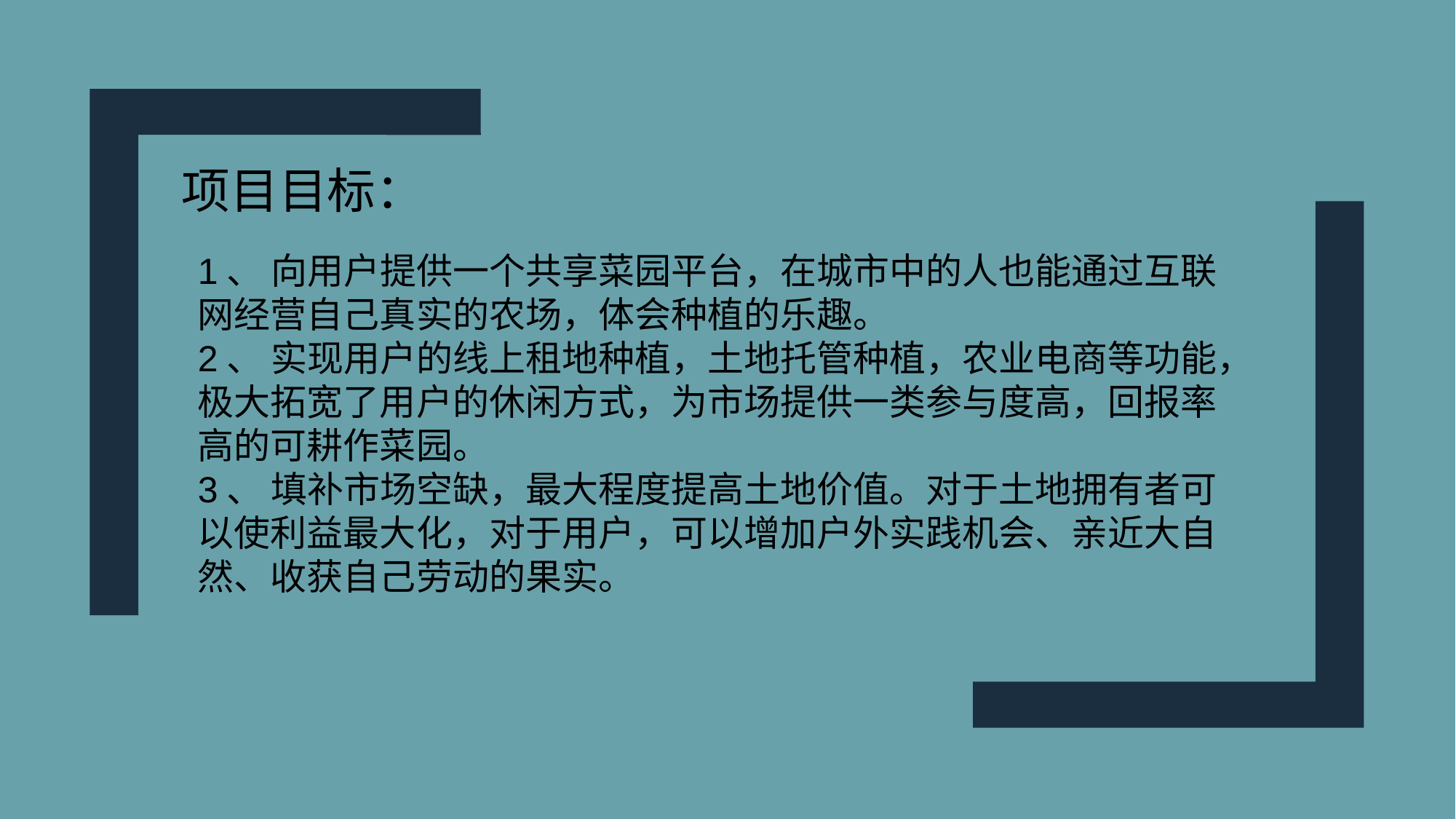

项目目标：
1、 向用户提供一个共享菜园平台，在城市中的人也能通过互联网经营自己真实的农场，体会种植的乐趣。
2、 实现用户的线上租地种植，土地托管种植，农业电商等功能，极大拓宽了用户的休闲方式，为市场提供一类参与度高，回报率高的可耕作菜园。
3、 填补市场空缺，最大程度提高土地价值。对于土地拥有者可以使利益最大化，对于用户，可以增加户外实践机会、亲近大自然、收获自己劳动的果实。